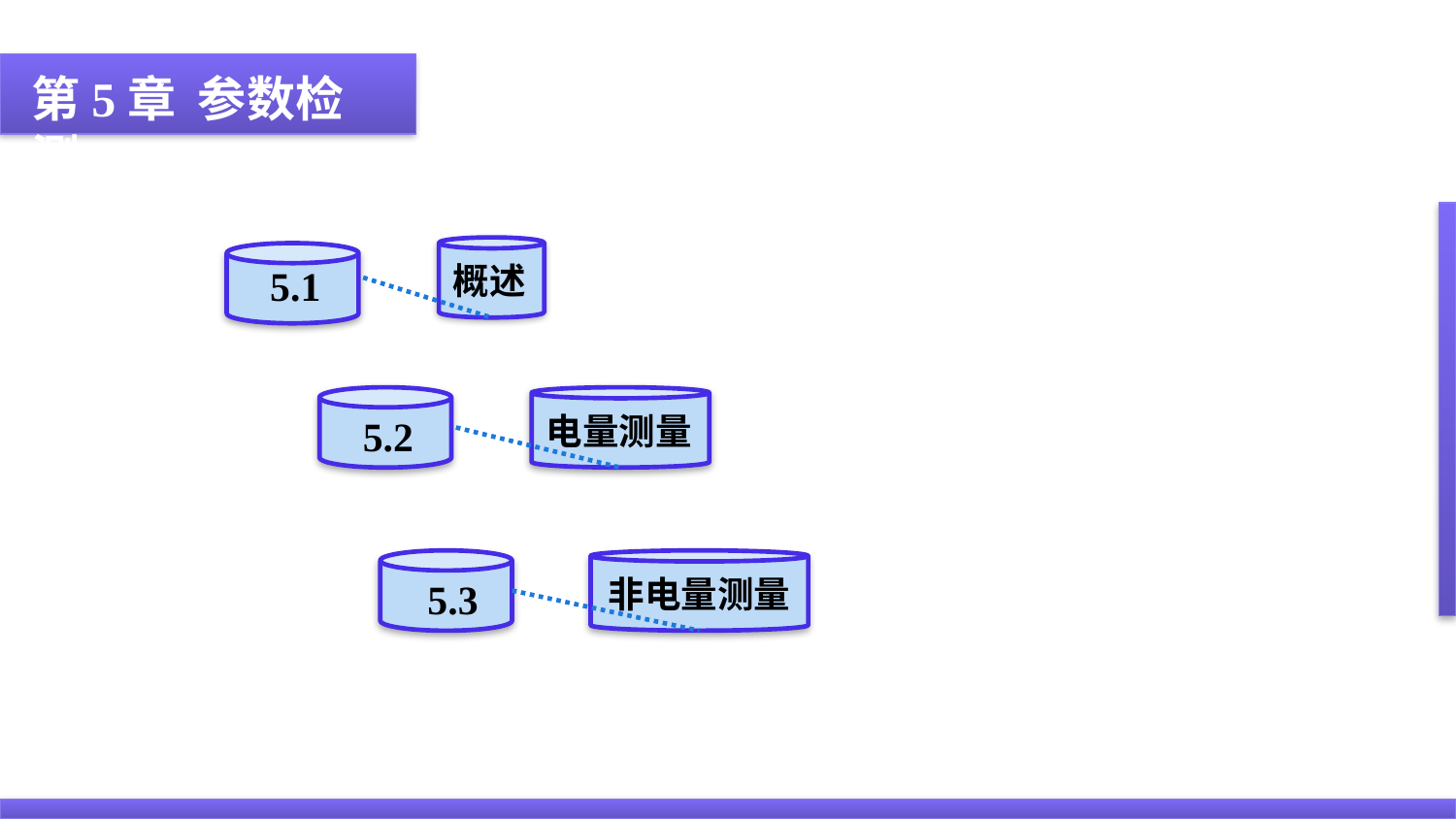

第5章  参数检测
概述

5.1

电量测量
5.2

非电量测量
5.3
9.1